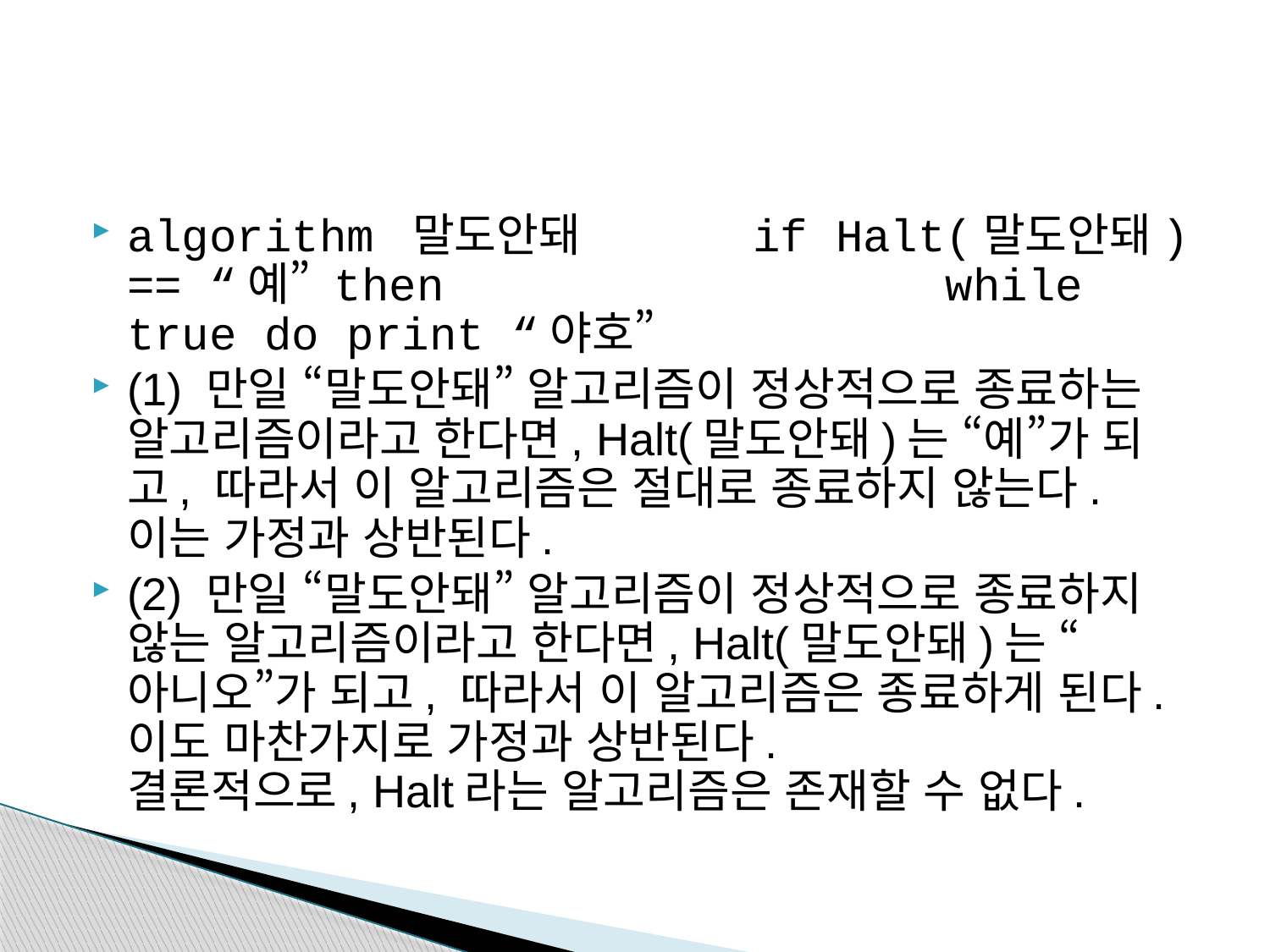

#
algorithm 말도안돼 					  	  if Halt(말도안돼) == “예” then 		     	    	    while true do print “야호”
(1) 만일 “말도안돼” 알고리즘이 정상적으로 종료하는 알고리즘이라고 한다면, Halt(말도안돼)는 “예”가 되고, 따라서 이 알고리즘은 절대로 종료하지 않는다. 이는 가정과 상반된다.
(2) 만일 “말도안돼” 알고리즘이 정상적으로 종료하지 않는 알고리즘이라고 한다면, Halt(말도안돼)는 “아니오”가 되고, 따라서 이 알고리즘은 종료하게 된다. 이도 마찬가지로 가정과 상반된다. 	 	   결론적으로, Halt라는 알고리즘은 존재할 수 없다.